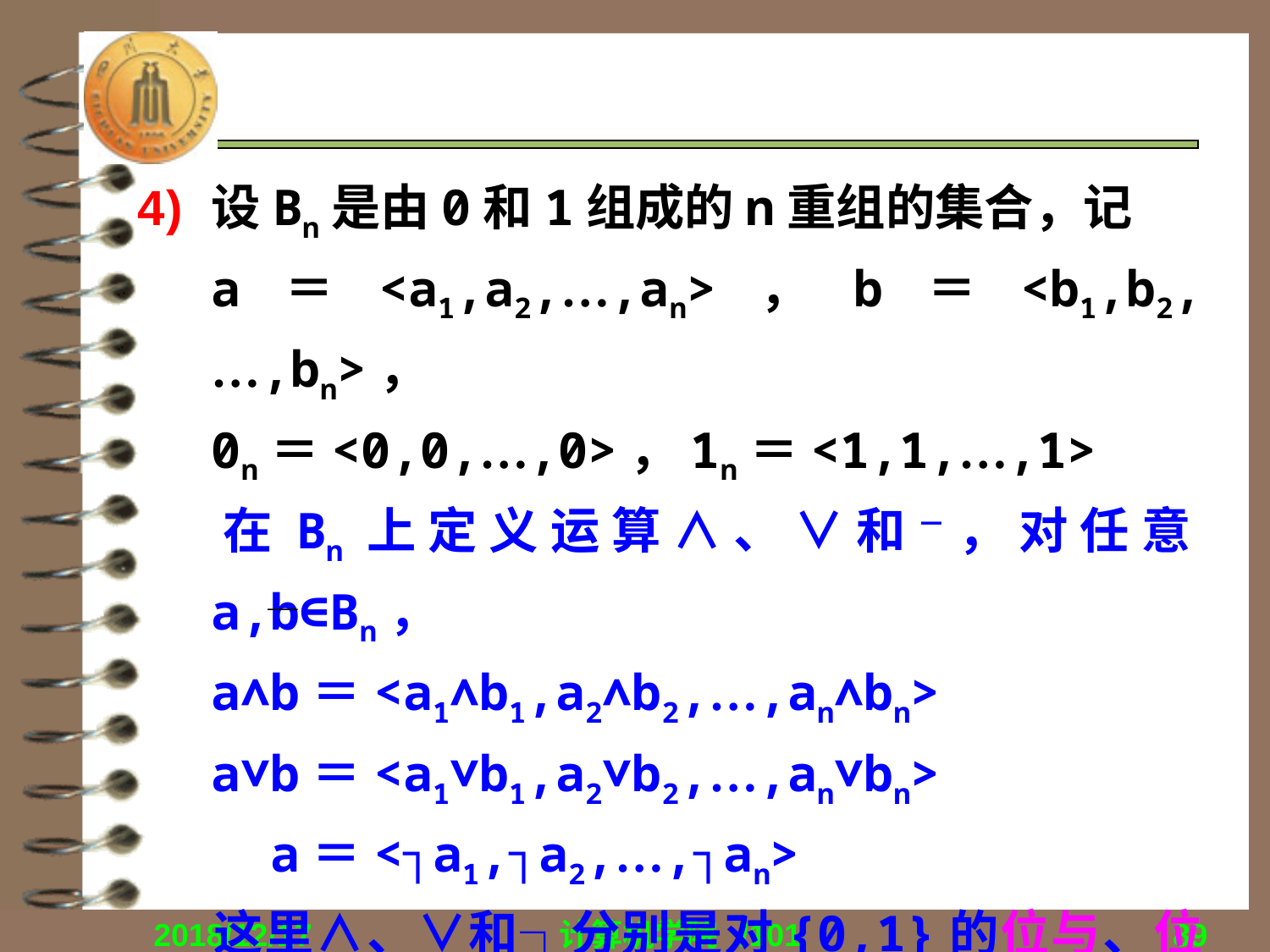

#
设Bn是由0和1组成的n重组的集合，记
	a＝<a1,a2,…,an>，b＝<b1,b2,…,bn>，
	0n＝<0,0,…,0>，1n＝<1,1,…,1>
	在Bn上定义运算∧、∨和－，对任意a,b∈Bn，
	a∧b＝<a1∧b1,a2∧b2,…,an∧bn>
	a∨b＝<a1∨b1,a2∨b2,…,an∨bn>
	  a＝<┐a1,┐a2,…,┐an>
	这里∧、∨和┐分别是对{0,1}的位与、位或和位否运算，则<Bn,∨,∧,—,0n,1n>是布尔代数，称之为开关代数。

2018/12/17
计算机学院  /101
89